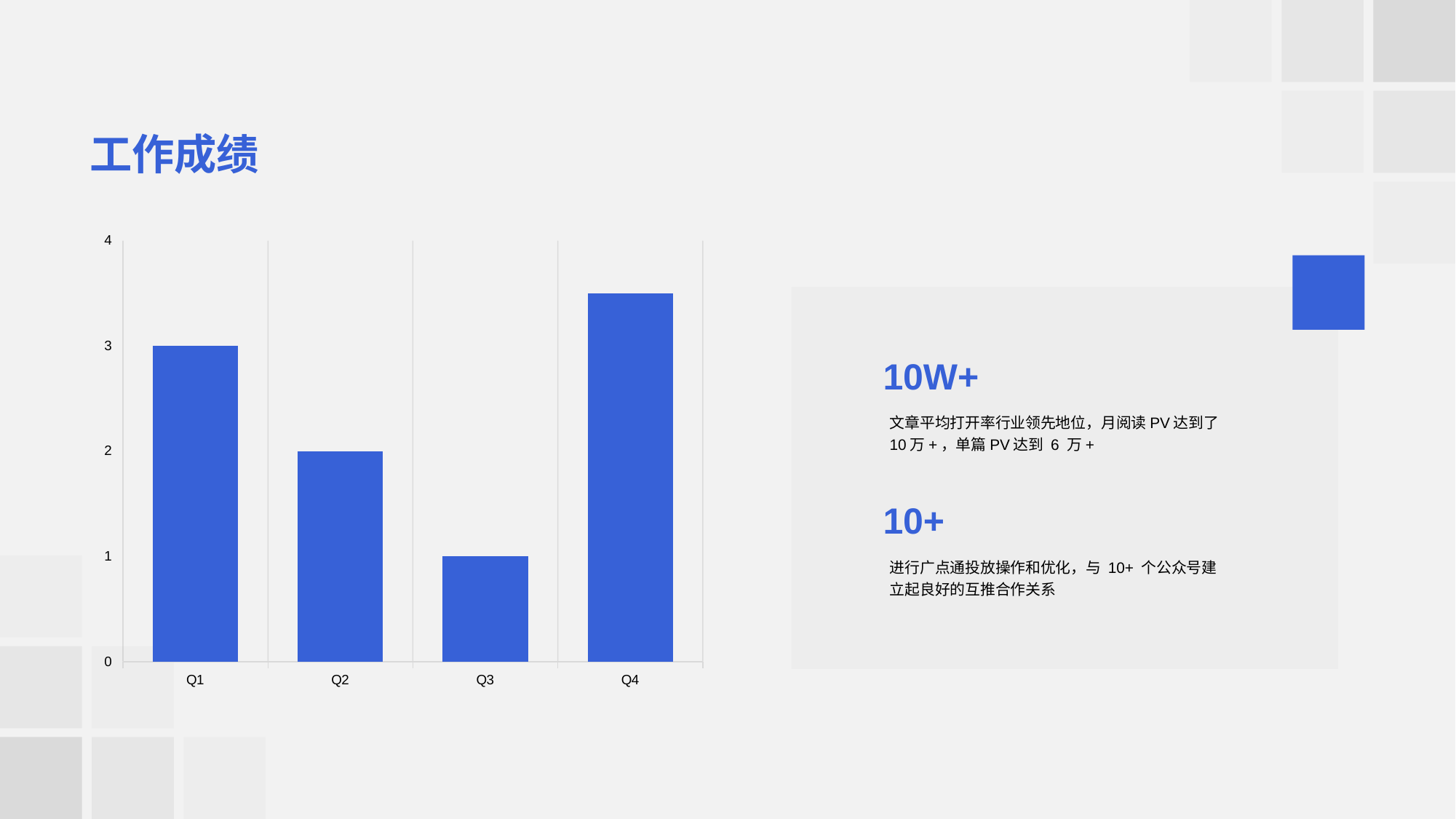

工作成绩

### Chart

| Category | Text here |
|---|---|
| Q1 | 3.0 |
| Q2 | 2.0 |
| Q3 | 1.0 |
| Q4 | 3.5 |

10W+
文章平均打开率行业领先地位，月阅读PV达到了 10万+，单篇PV达到 6 万+
10+
进行广点通投放操作和优化，与 10+ 个公众号建立起良好的互推合作关系